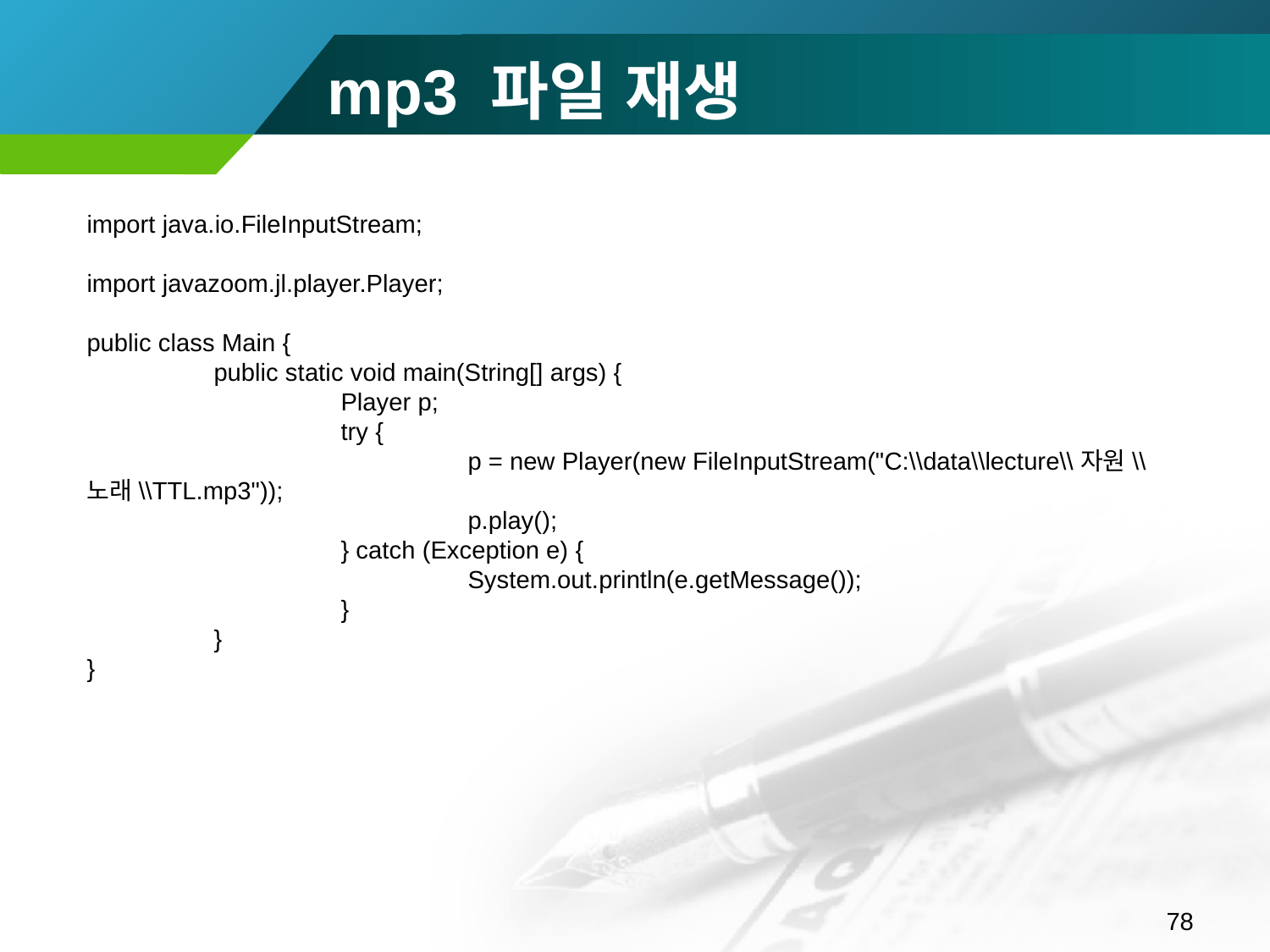

mp3 파일 재생
import java.io.FileInputStream;

import javazoom.jl.player.Player;

public class Main {
	public static void main(String[] args) {
		Player p;
		try {
			p = new Player(new FileInputStream("C:\\data\\lecture\\자원\\노래\\TTL.mp3"));
			p.play();
		} catch (Exception e) {
			System.out.println(e.getMessage());
		}
	}
}
78